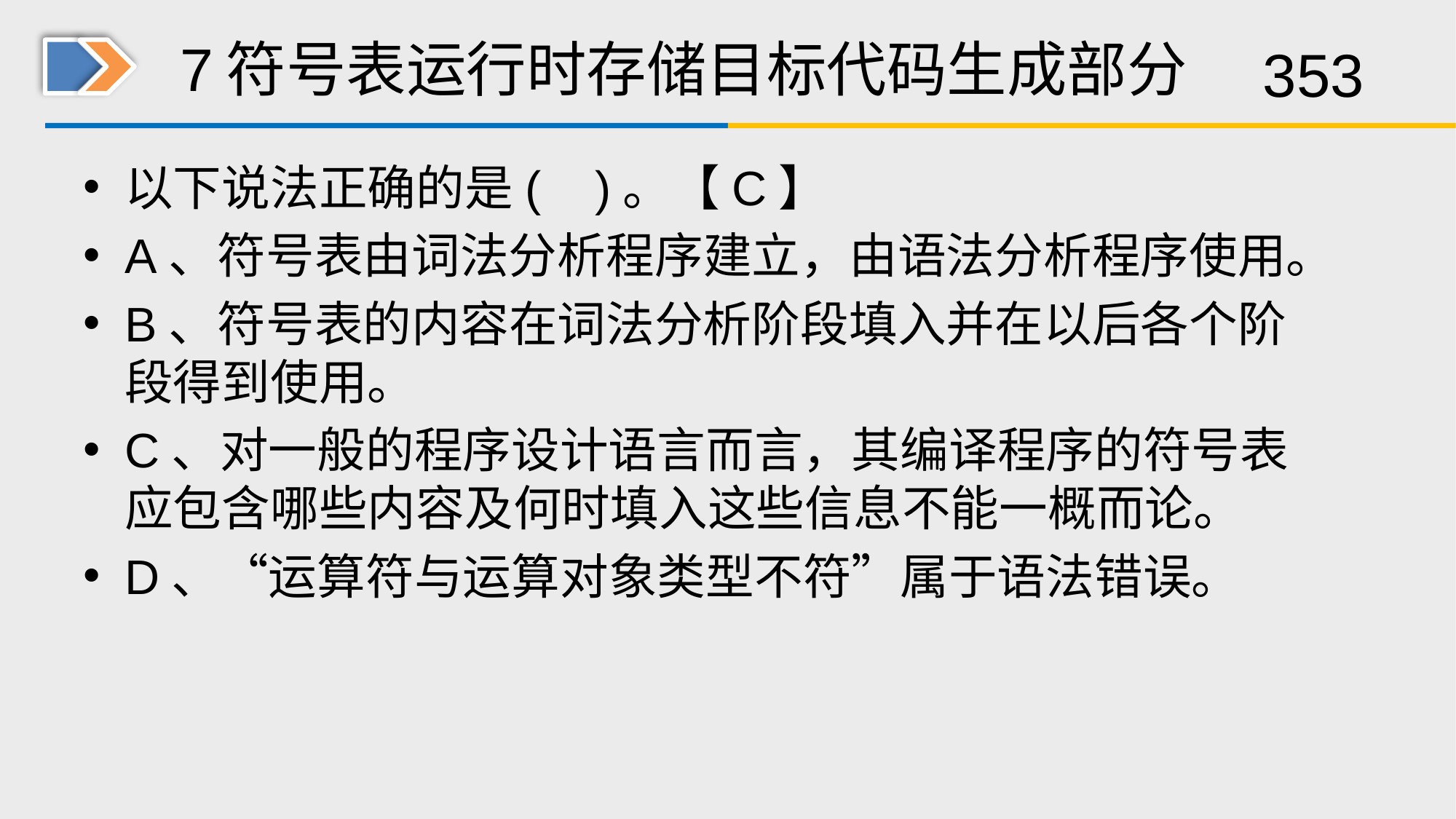

# 7符号表运行时存储目标代码生成部分
353
以下说法正确的是(    )。【C】
A、符号表由词法分析程序建立，由语法分析程序使用。
B、符号表的内容在词法分析阶段填入并在以后各个阶段得到使用。
C、对一般的程序设计语言而言，其编译程序的符号表应包含哪些内容及何时填入这些信息不能一概而论。
D、“运算符与运算对象类型不符”属于语法错误。